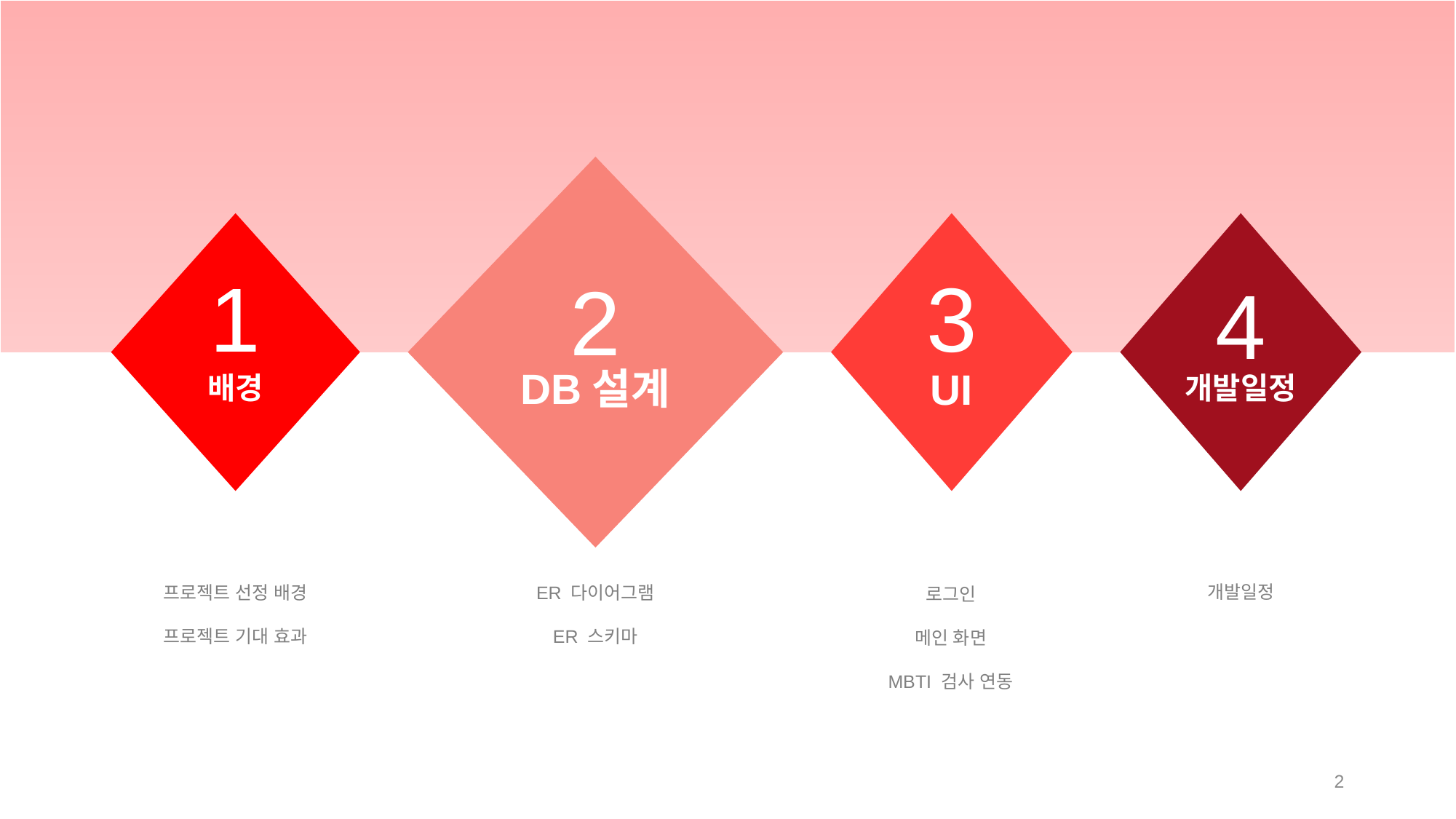

|  |
| --- |
2

1

3

4

배경
DB설계
개발일정
UI
개발일정
ER 다이어그램

ER 스키마
로그인

메인 화면

MBTI 검사 연동
프로젝트 선정 배경

프로젝트 기대 효과
2